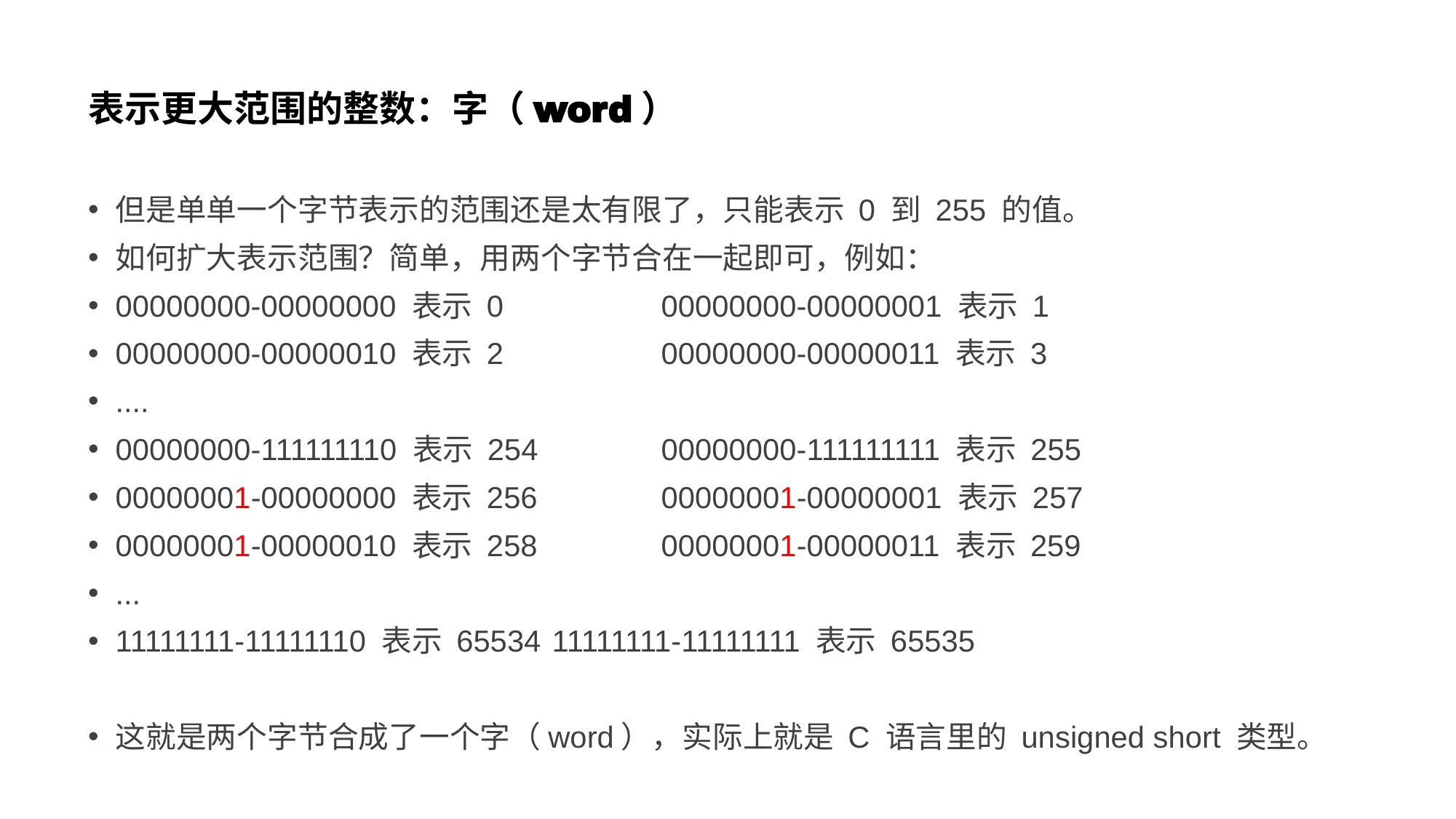

# 表示更大范围的整数：字（word）
但是单单一个字节表示的范围还是太有限了，只能表示 0 到 255 的值。
如何扩大表示范围？简单，用两个字节合在一起即可，例如：
00000000-00000000 表示 0		00000000-00000001 表示 1
00000000-00000010 表示 2		00000000-00000011 表示 3
....
00000000-111111110 表示 254		00000000-111111111 表示 255
00000001-00000000 表示 256		00000001-00000001 表示 257
00000001-00000010 表示 258		00000001-00000011 表示 259
...
11111111-11111110 表示 65534	11111111-11111111 表示 65535

这就是两个字节合成了一个字（word），实际上就是 C 语言里的 unsigned short 类型。